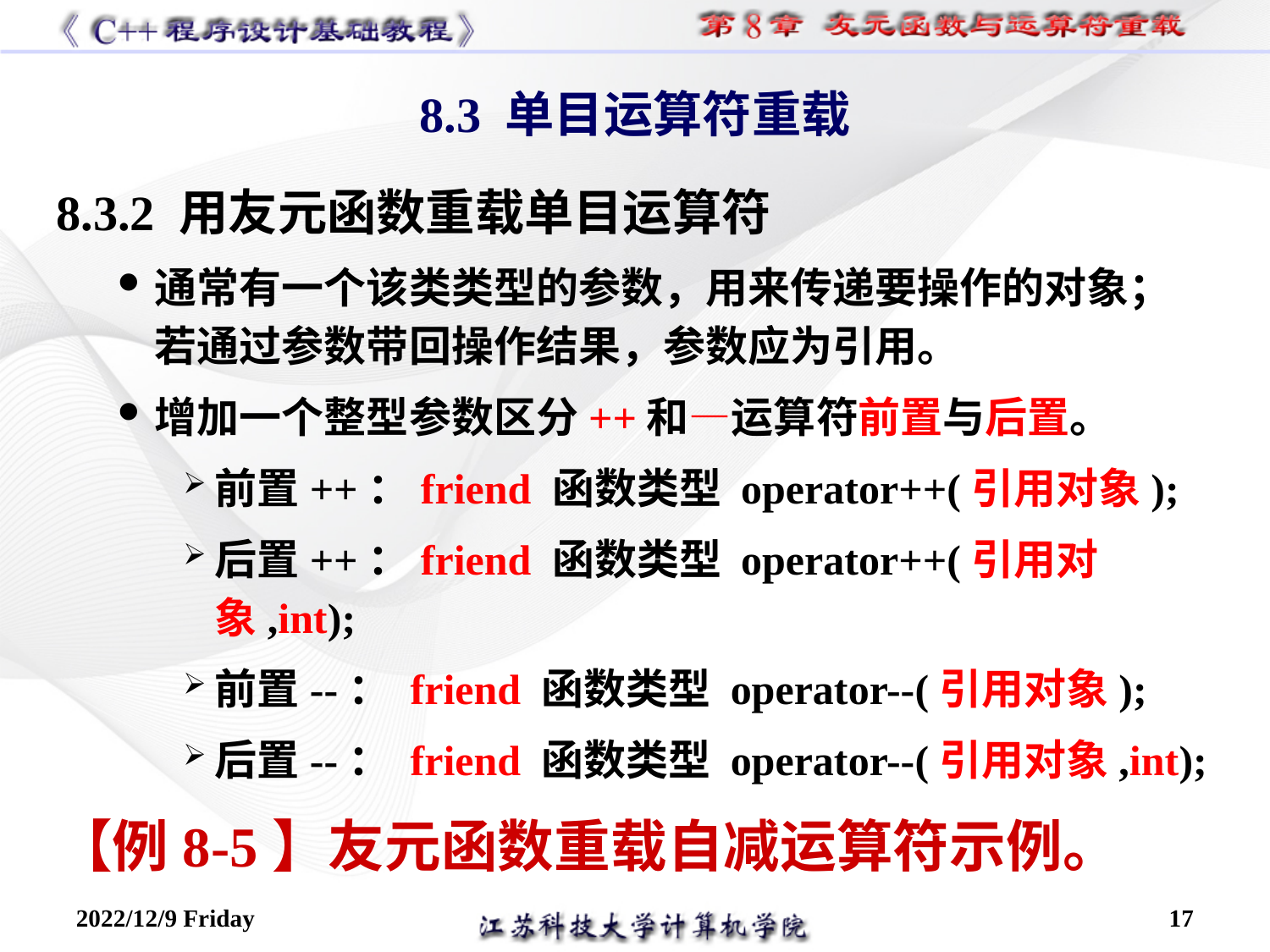

8.3 单目运算符重载
8.3.2 用友元函数重载单目运算符
通常有一个该类类型的参数，用来传递要操作的对象；若通过参数带回操作结果，参数应为引用。
增加一个整型参数区分++和—运算符前置与后置。
前置++：friend 函数类型 operator++(引用对象);
后置++：friend 函数类型 operator++(引用对象,int);
前置--： friend 函数类型 operator--(引用对象);
后置--： friend 函数类型 operator--(引用对象,int);
【例8-5】友元函数重载自减运算符示例。